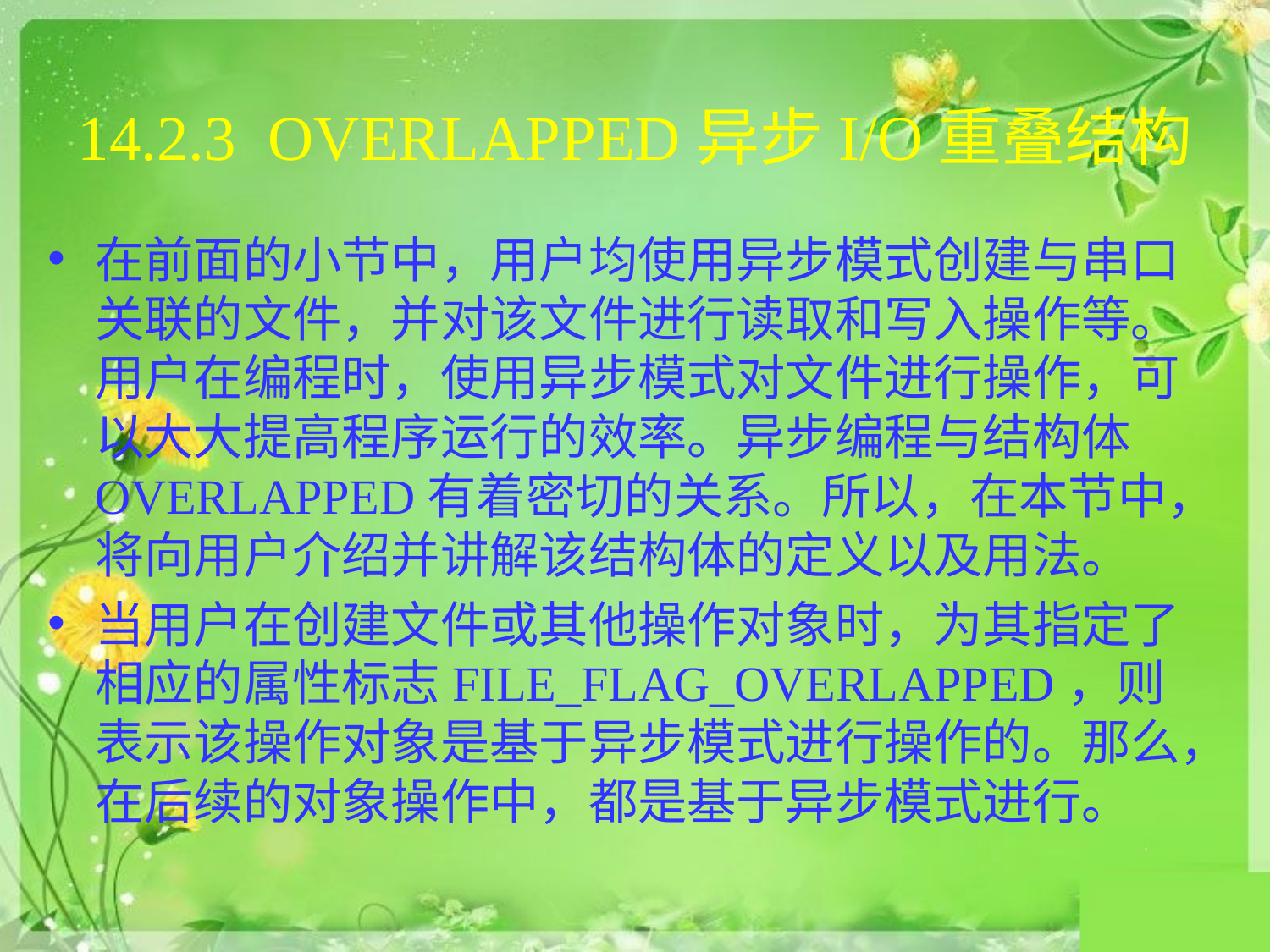

# 14.2.3  OVERLAPPED异步I/O重叠结构
在前面的小节中，用户均使用异步模式创建与串口关联的文件，并对该文件进行读取和写入操作等。用户在编程时，使用异步模式对文件进行操作，可以大大提高程序运行的效率。异步编程与结构体OVERLAPPED有着密切的关系。所以，在本节中，将向用户介绍并讲解该结构体的定义以及用法。
当用户在创建文件或其他操作对象时，为其指定了相应的属性标志FILE_FLAG_OVERLAPPED，则表示该操作对象是基于异步模式进行操作的。那么，在后续的对象操作中，都是基于异步模式进行。